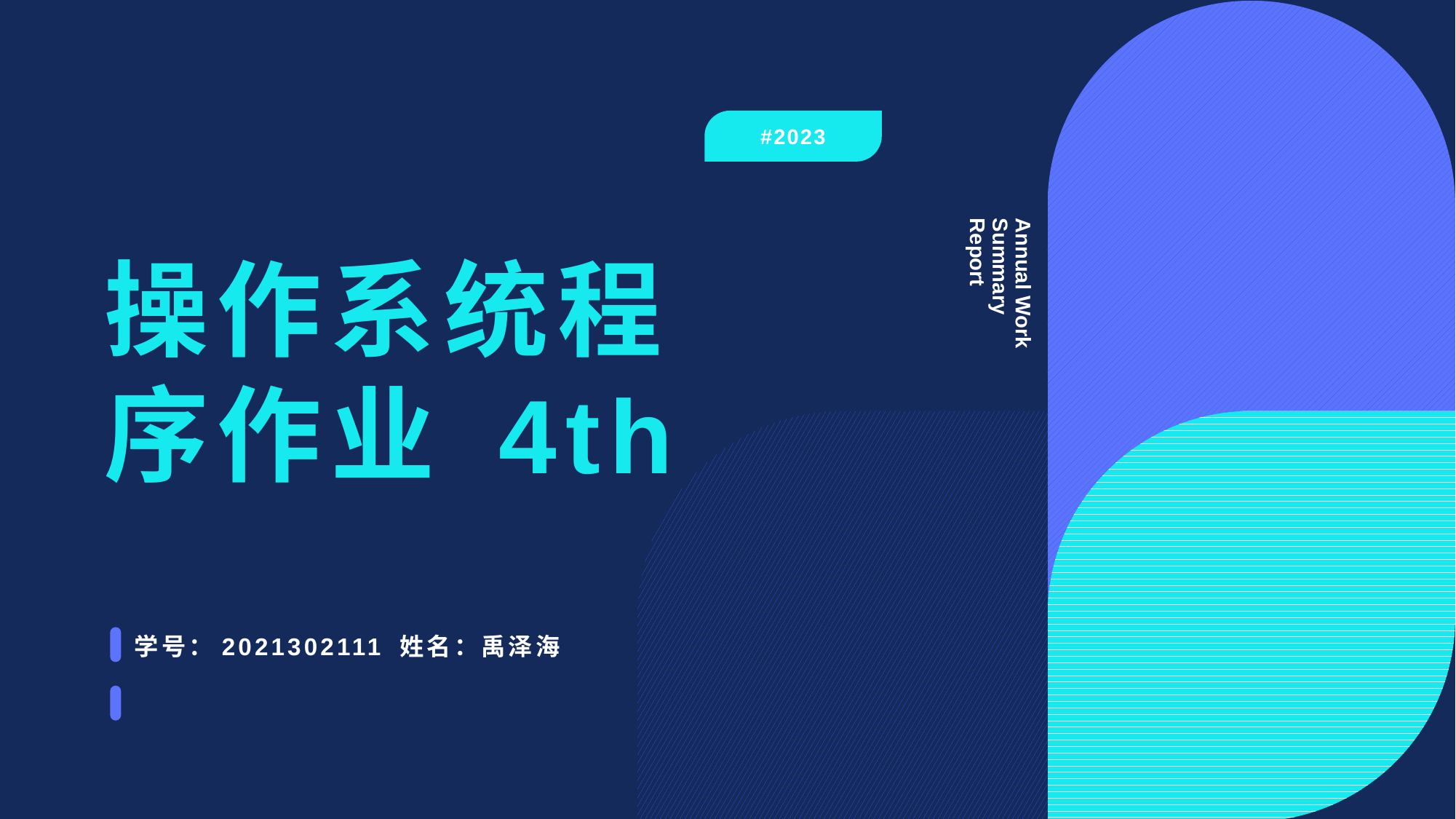

#2023
# 操作系统程序作业 4th
Annual Work
Summary Report
学号：2021302111 姓名：禹泽海